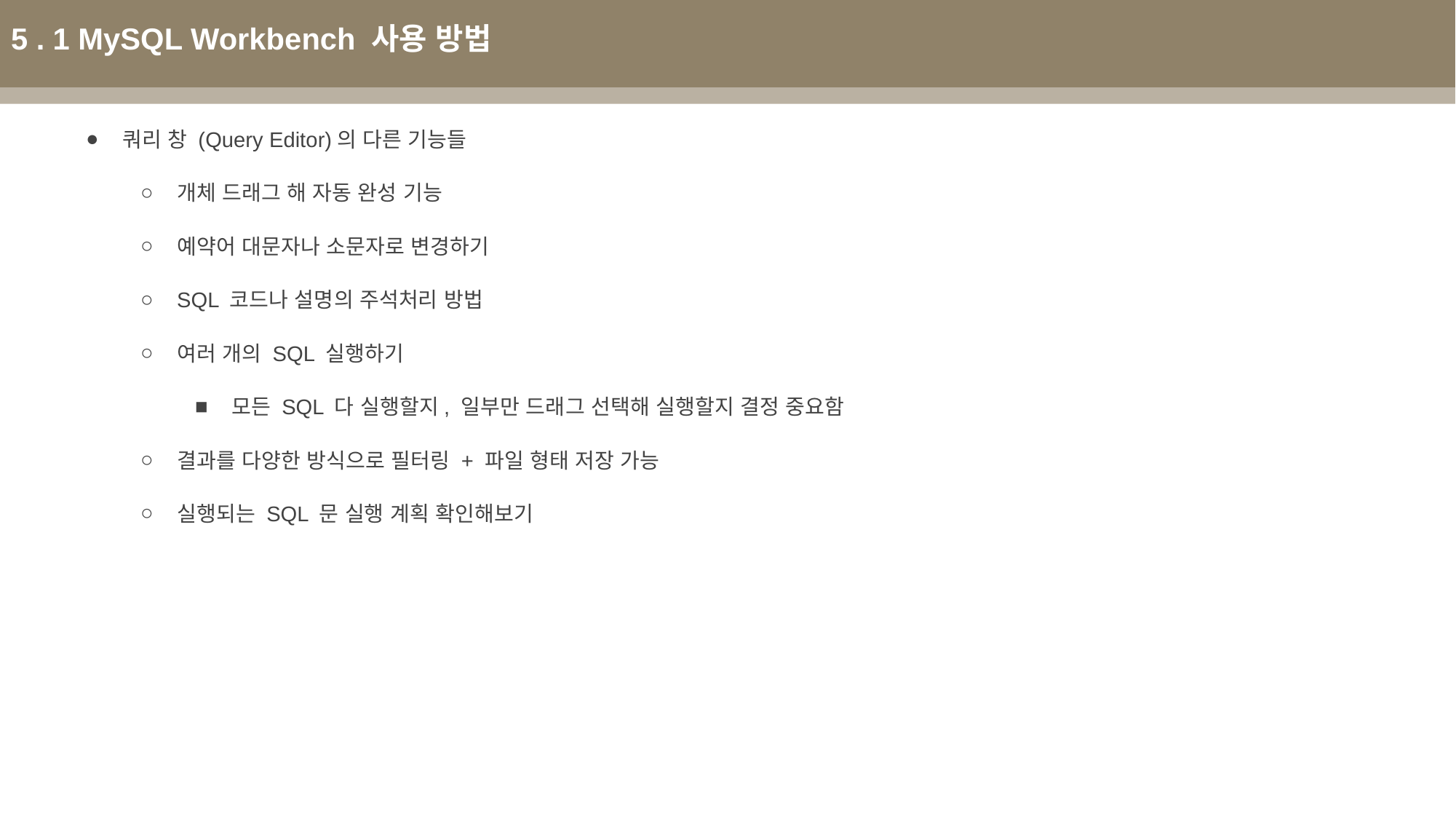

5 . 1 MySQL Workbench 사용 방법
쿼리 창 (Query Editor)의 다른 기능들
개체 드래그 해 자동 완성 기능
예약어 대문자나 소문자로 변경하기
SQL 코드나 설명의 주석처리 방법
여러 개의 SQL 실행하기
모든 SQL 다 실행할지, 일부만 드래그 선택해 실행할지 결정 중요함
결과를 다양한 방식으로 필터링 + 파일 형태 저장 가능
실행되는 SQL 문 실행 계획 확인해보기